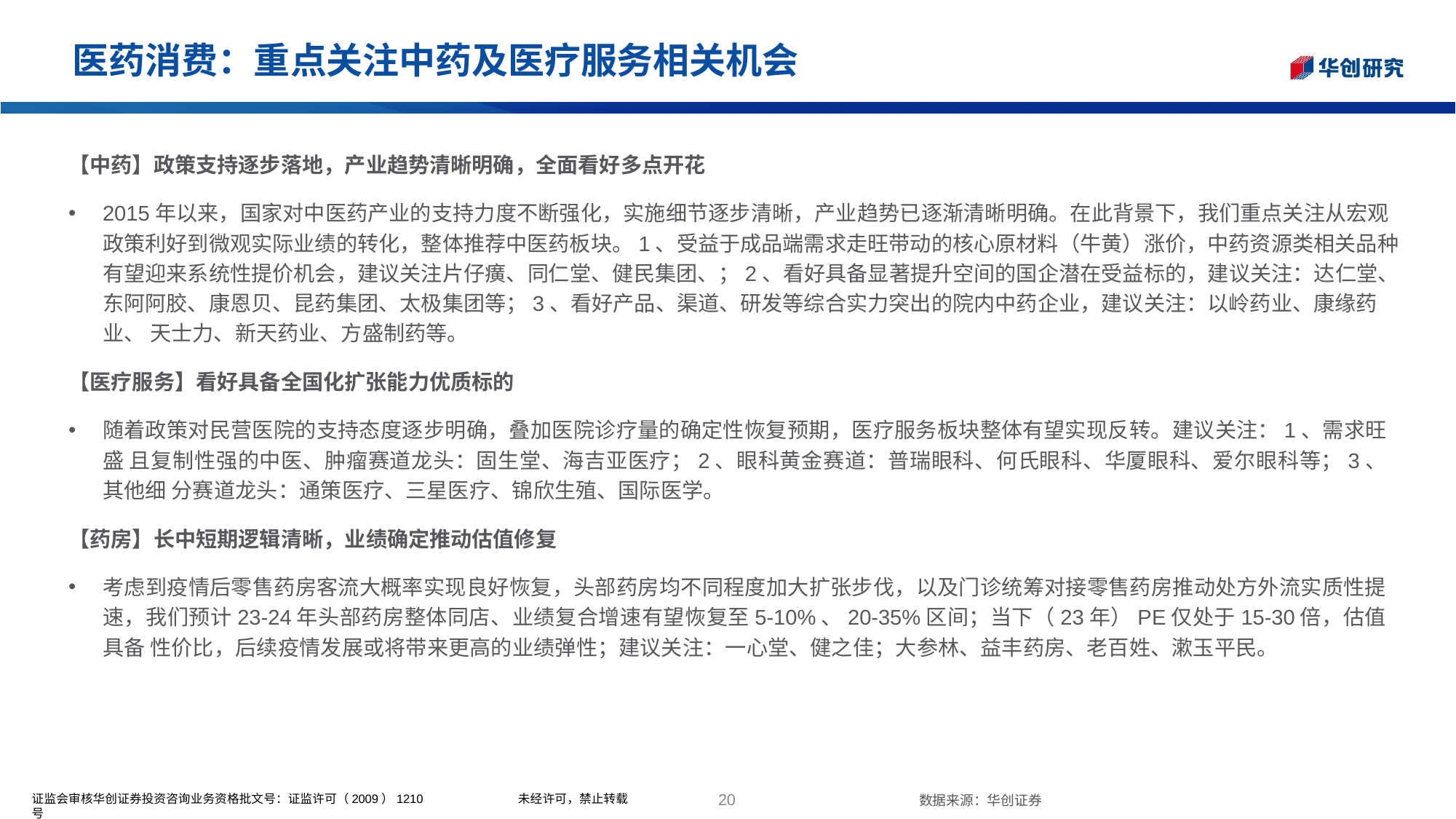

# 医药消费：重点关注中药及医疗服务相关机会
【中药】政策支持逐步落地，产业趋势清晰明确，全面看好多点开花
2015年以来，国家对中医药产业的支持力度不断强化，实施细节逐步清晰，产业趋势已逐渐清晰明确。在此背景下，我们重点关注从宏观 政策利好到微观实际业绩的转化，整体推荐中医药板块。1、受益于成品端需求走旺带动的核心原材料（牛黄）涨价，中药资源类相关品种 有望迎来系统性提价机会，建议关注片仔癀、同仁堂、健民集团、；2、看好具备显著提升空间的国企潜在受益标的，建议关注：达仁堂、 东阿阿胶、康恩贝、昆药集团、太极集团等；3、看好产品、渠道、研发等综合实力突出的院内中药企业，建议关注：以岭药业、康缘药业、 天士力、新天药业、方盛制药等。
【医疗服务】看好具备全国化扩张能力优质标的
随着政策对民营医院的支持态度逐步明确，叠加医院诊疗量的确定性恢复预期，医疗服务板块整体有望实现反转。建议关注：1、需求旺盛 且复制性强的中医、肿瘤赛道龙头：固生堂、海吉亚医疗；2、眼科黄金赛道：普瑞眼科、何氏眼科、华厦眼科、爱尔眼科等；3、其他细 分赛道龙头：通策医疗、三星医疗、锦欣生殖、国际医学。
【药房】长中短期逻辑清晰，业绩确定推动估值修复
考虑到疫情后零售药房客流大概率实现良好恢复，头部药房均不同程度加大扩张步伐，以及门诊统筹对接零售药房推动处方外流实质性提 速，我们预计23-24年头部药房整体同店、业绩复合增速有望恢复至5-10%、20-35%区间；当下（23年）PE仅处于15-30倍，估值具备 性价比，后续疫情发展或将带来更高的业绩弹性；建议关注：一心堂、健之佳；大参林、益丰药房、老百姓、漱玉平民。
20
证监会审核华创证券投资咨询业务资格批文号：证监许可（2009）1210 号
未经许可，禁止转载
数据来源：华创证券